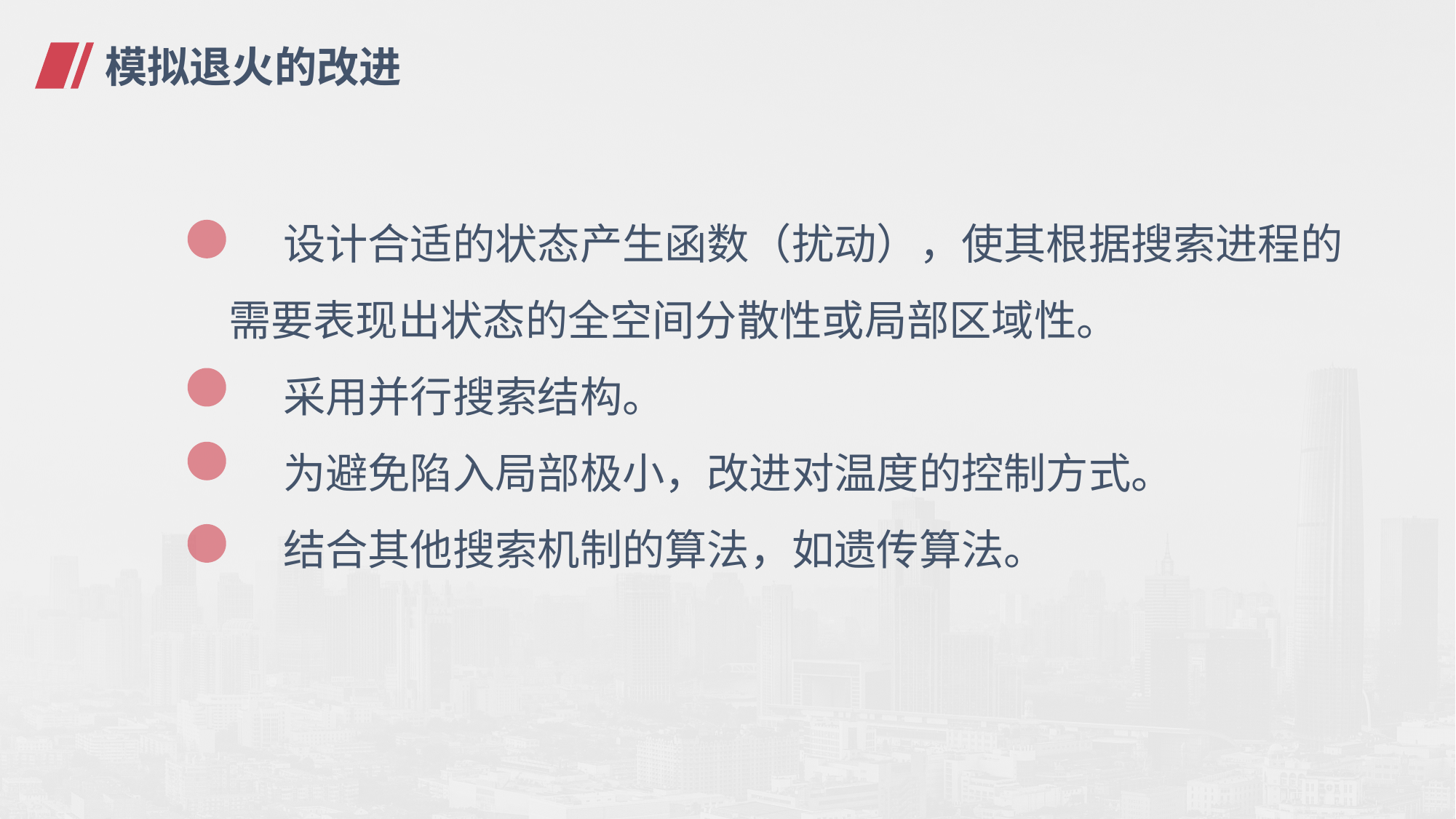

# 模拟退火的改进
设计合适的状态产生函数（扰动），使其根据搜索进程的需要表现出状态的全空间分散性或局部区域性。
采用并行搜索结构。
为避免陷入局部极小，改进对温度的控制方式。
结合其他搜索机制的算法，如遗传算法。